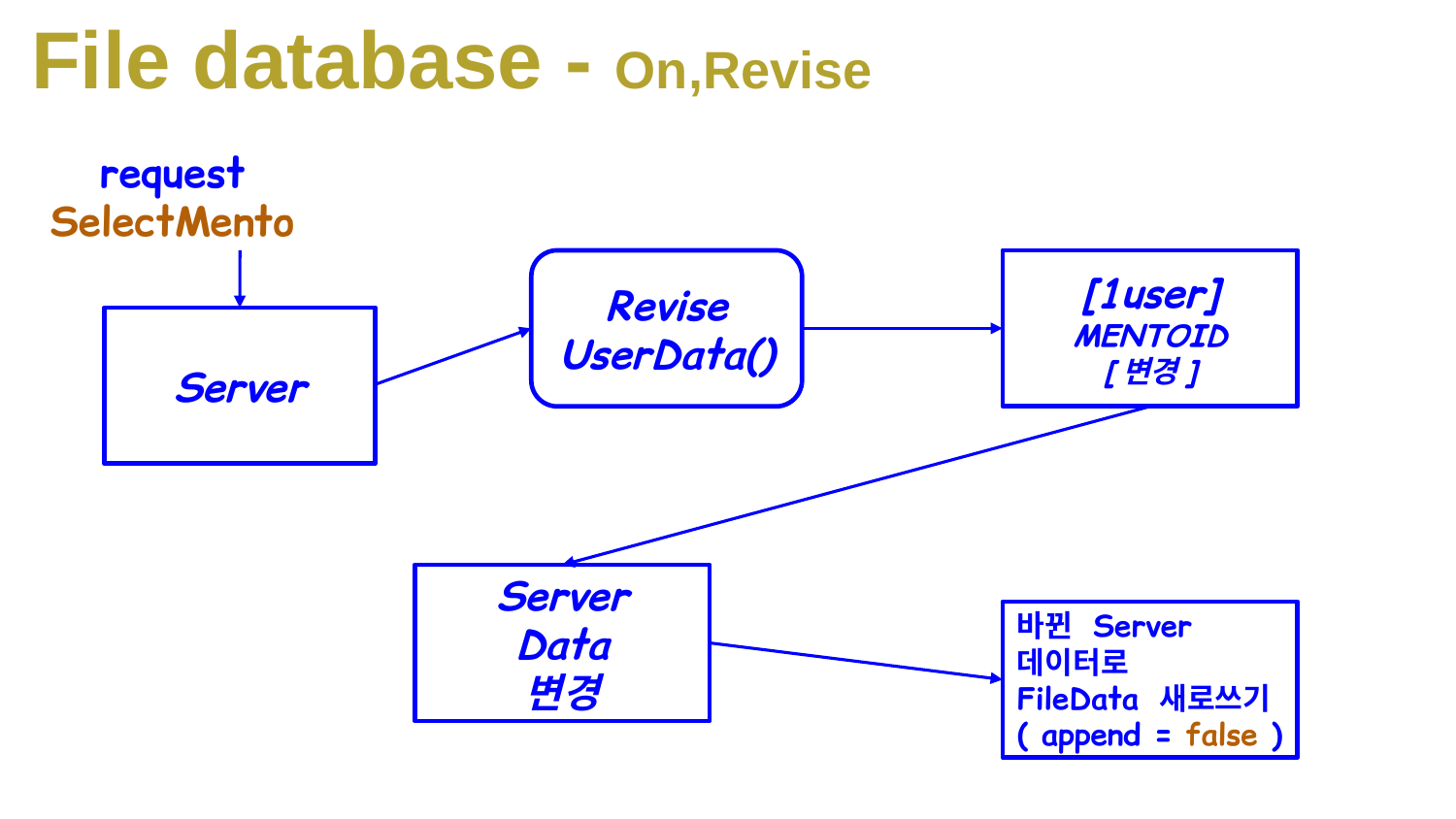

# File database - On,Revise
request
SelectMento
Revise
UserData()
[1user]
MENTOID
[변경]
Server
Server
Data
변경
바뀐 Server데이터로
FileData 새로쓰기
( append = false )